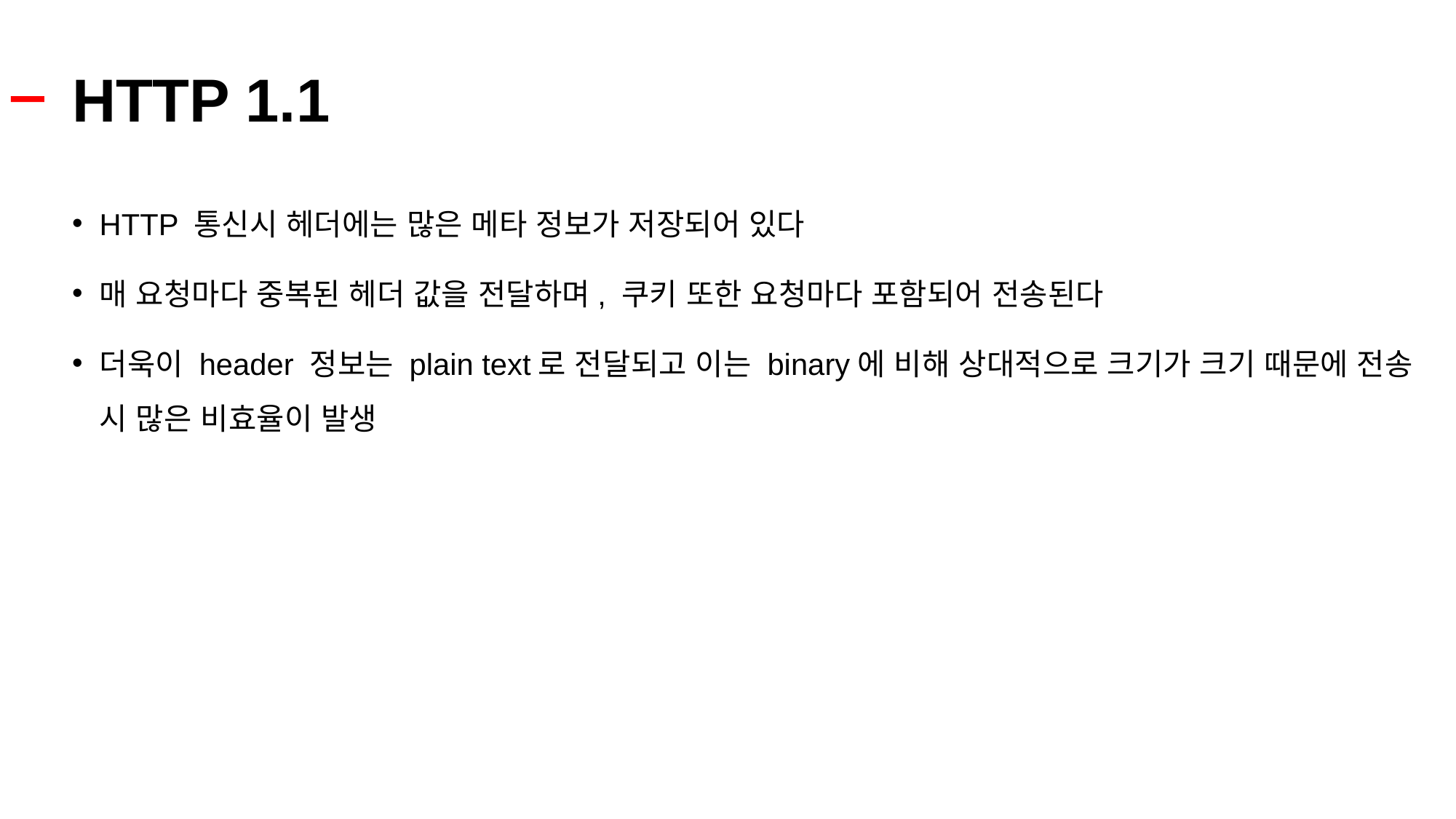

# HTTP 1.1

HTTP 통신시 헤더에는 많은 메타 정보가 저장되어 있다
매 요청마다 중복된 헤더 값을 전달하며, 쿠키 또한 요청마다 포함되어 전송된다
더욱이 header 정보는 plain text로 전달되고 이는 binary에 비해 상대적으로 크기가 크기 때문에 전송 시 많은 비효율이 발생